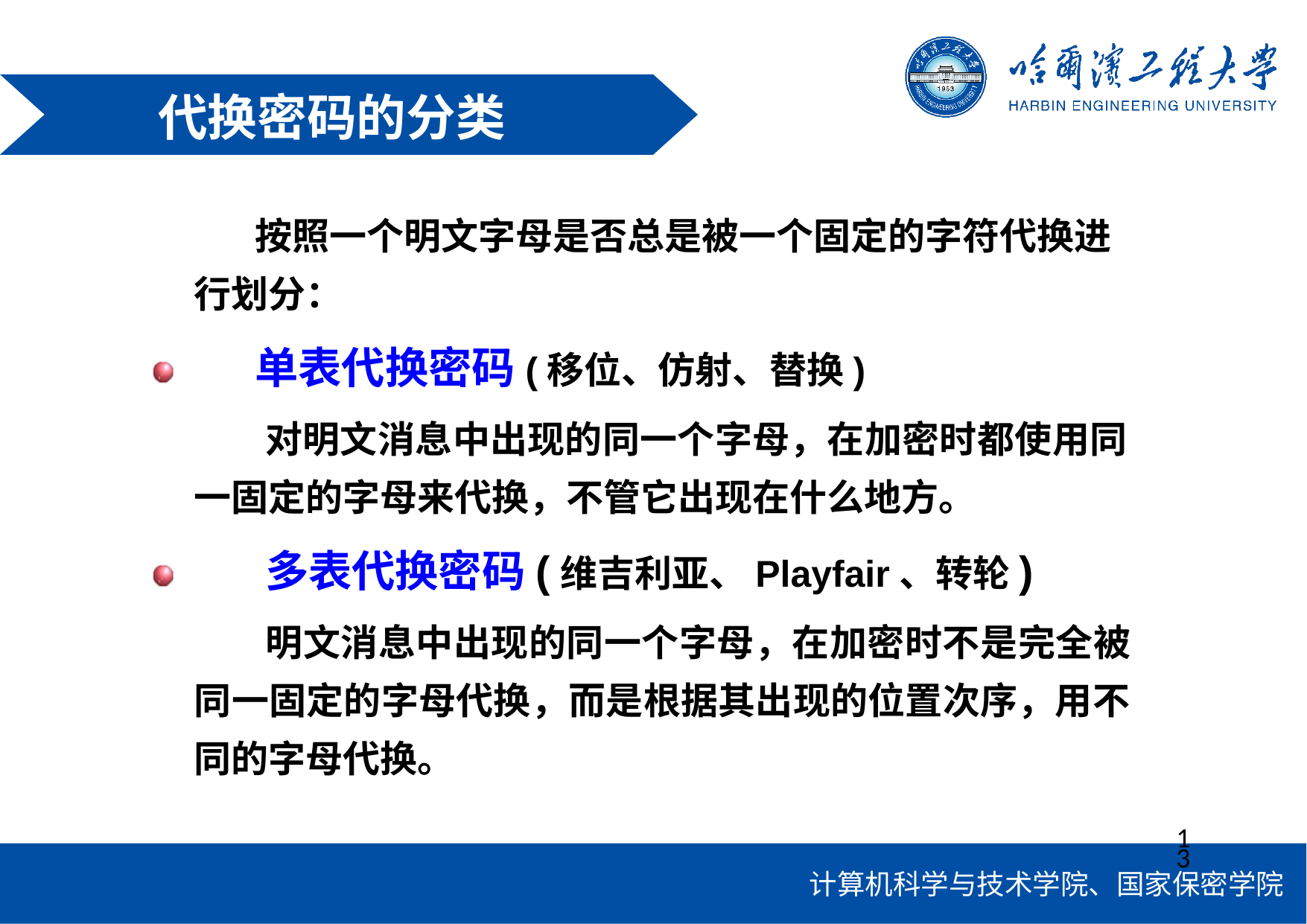

# 代换密码的分类
按照一个明文字母是否总是被一个固定的字符代换进 行划分：
单表代换密码(移位、仿射、替换)
对明文消息中出现的同一个字母，在加密时都使用同 一固定的字母来代换，不管它出现在什么地方。
多表代换密码(维吉利亚、Playfair、转轮)
明文消息中出现的同一个字母，在加密时不是完全被 同一固定的字母代换，而是根据其出现的位置次序，用不 同的字母代换。

13